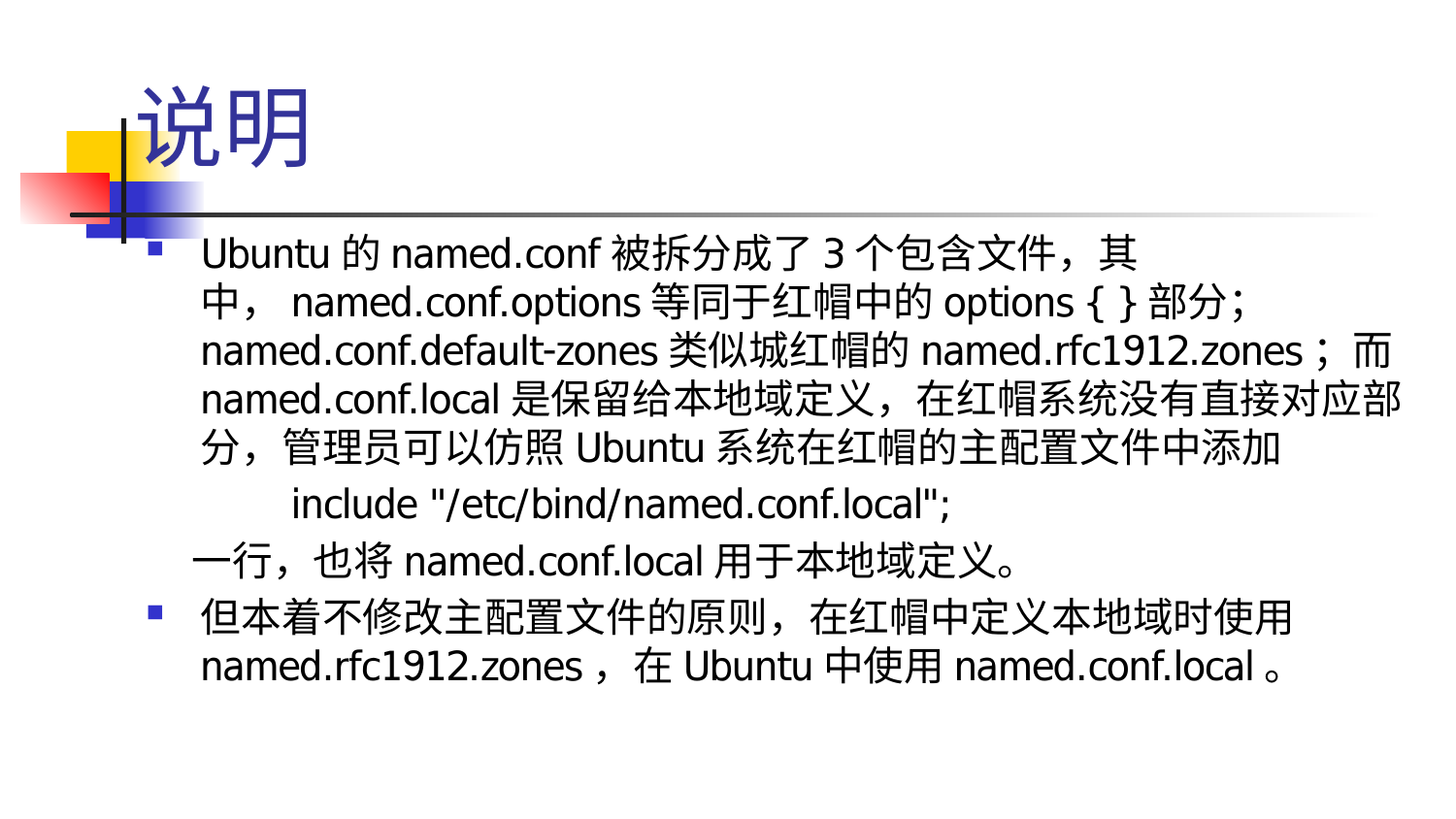

# 说明
Ubuntu的named.conf被拆分成了3个包含文件，其中，named.conf.options等同于红帽中的options { }部分；named.conf.default-zones类似城红帽的named.rfc1912.zones；而named.conf.local是保留给本地域定义，在红帽系统没有直接对应部分，管理员可以仿照Ubuntu系统在红帽的主配置文件中添加
	include "/etc/bind/named.conf.local";
    一行，也将named.conf.local用于本地域定义。
但本着不修改主配置文件的原则，在红帽中定义本地域时使用named.rfc1912.zones，在Ubuntu中使用named.conf.local。